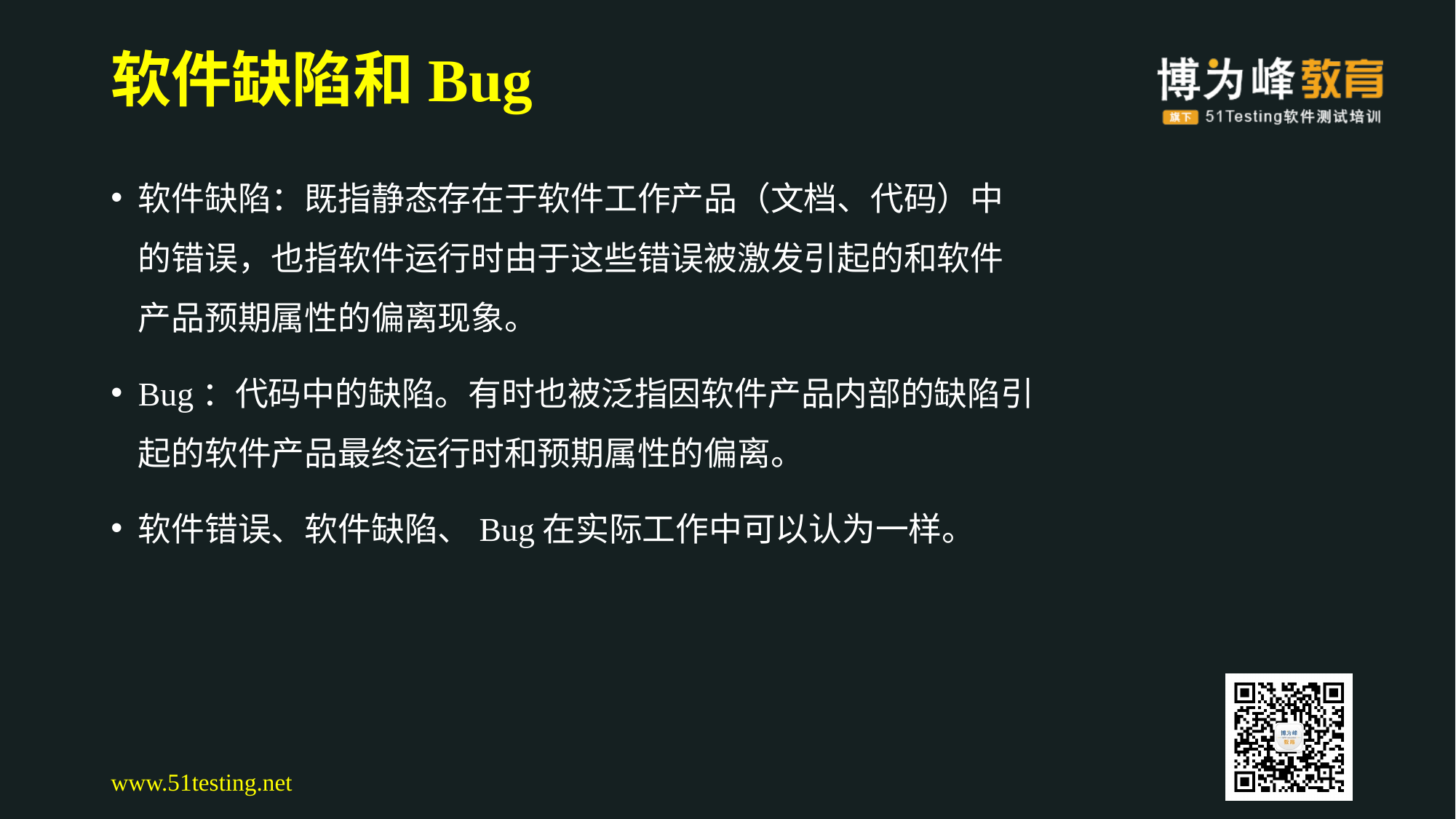

# 软件缺陷和Bug
软件缺陷：既指静态存在于软件工作产品（文档、代码）中的错误，也指软件运行时由于这些错误被激发引起的和软件产品预期属性的偏离现象。
Bug：代码中的缺陷。有时也被泛指因软件产品内部的缺陷引起的软件产品最终运行时和预期属性的偏离。
软件错误、软件缺陷、Bug在实际工作中可以认为一样。

www.51testing.net